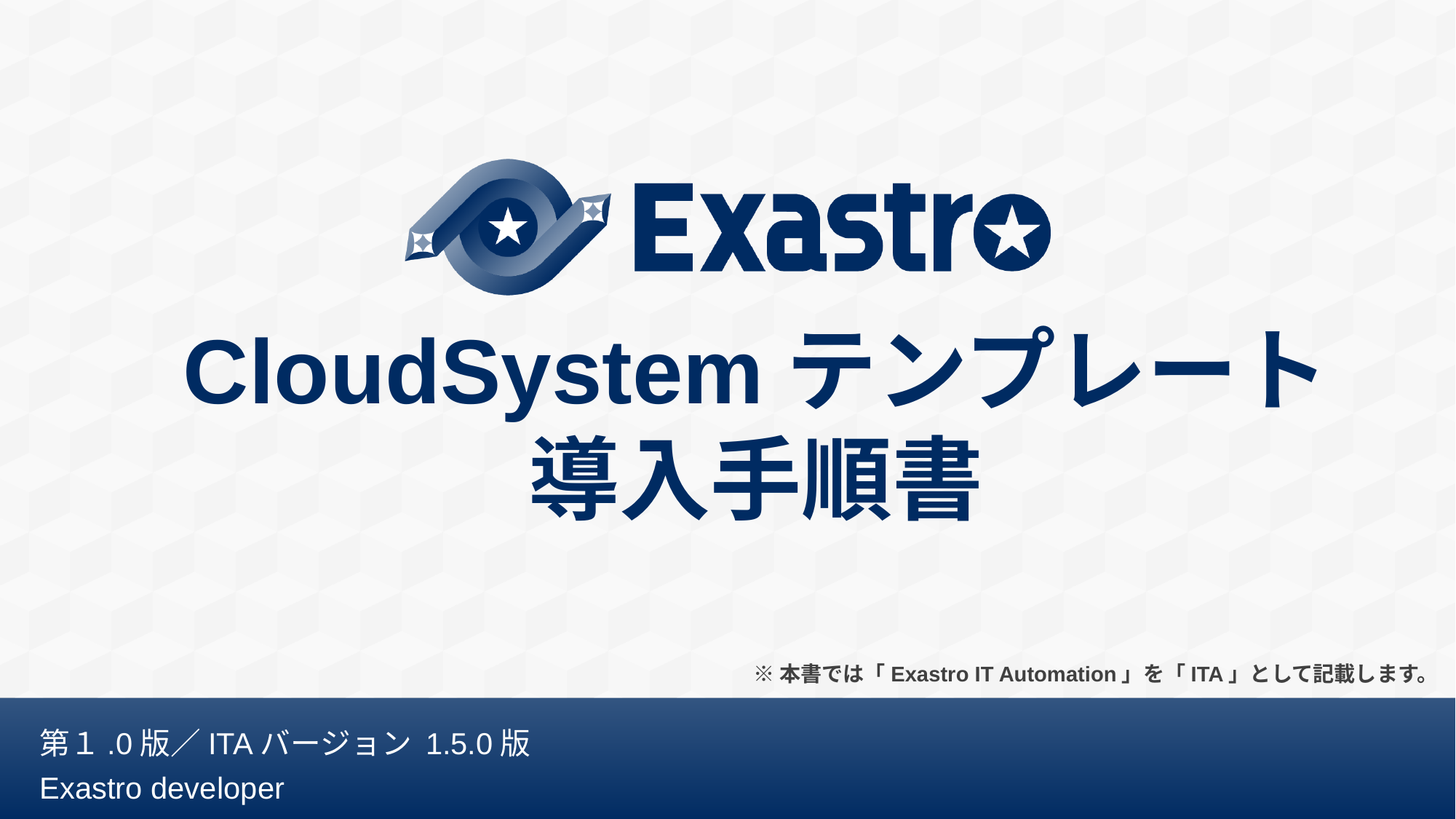

# CloudSystemテンプレート 導入手順書
※本書では「Exastro IT Automation」を「ITA」として記載します。
第１.0版／ITAバージョン 1.5.0版
Exastro developer